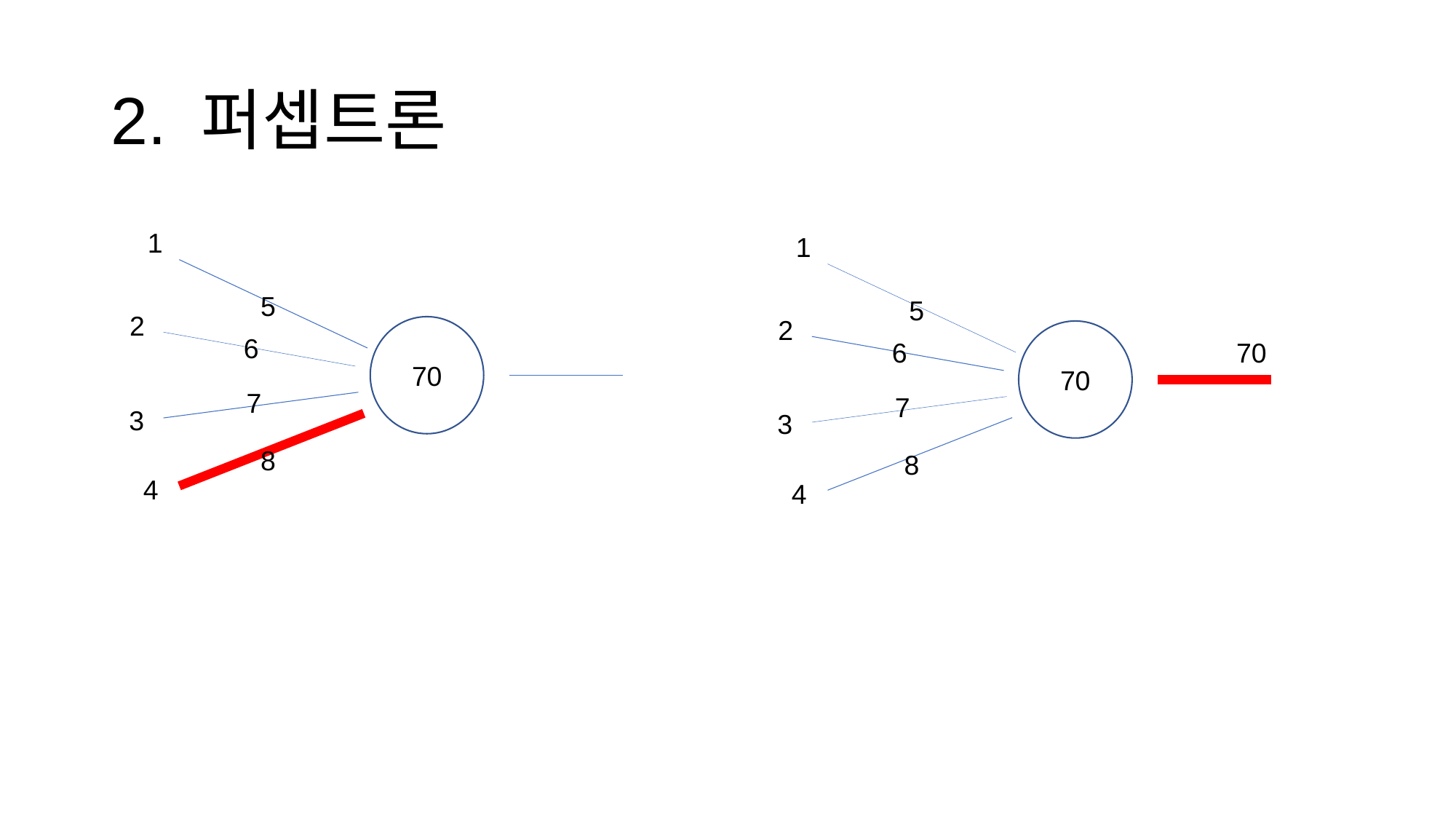

# 2. 퍼셉트론
1
5
2
70
6
7
3
8
4
1
5
2
70
6
7
3
8
4
70